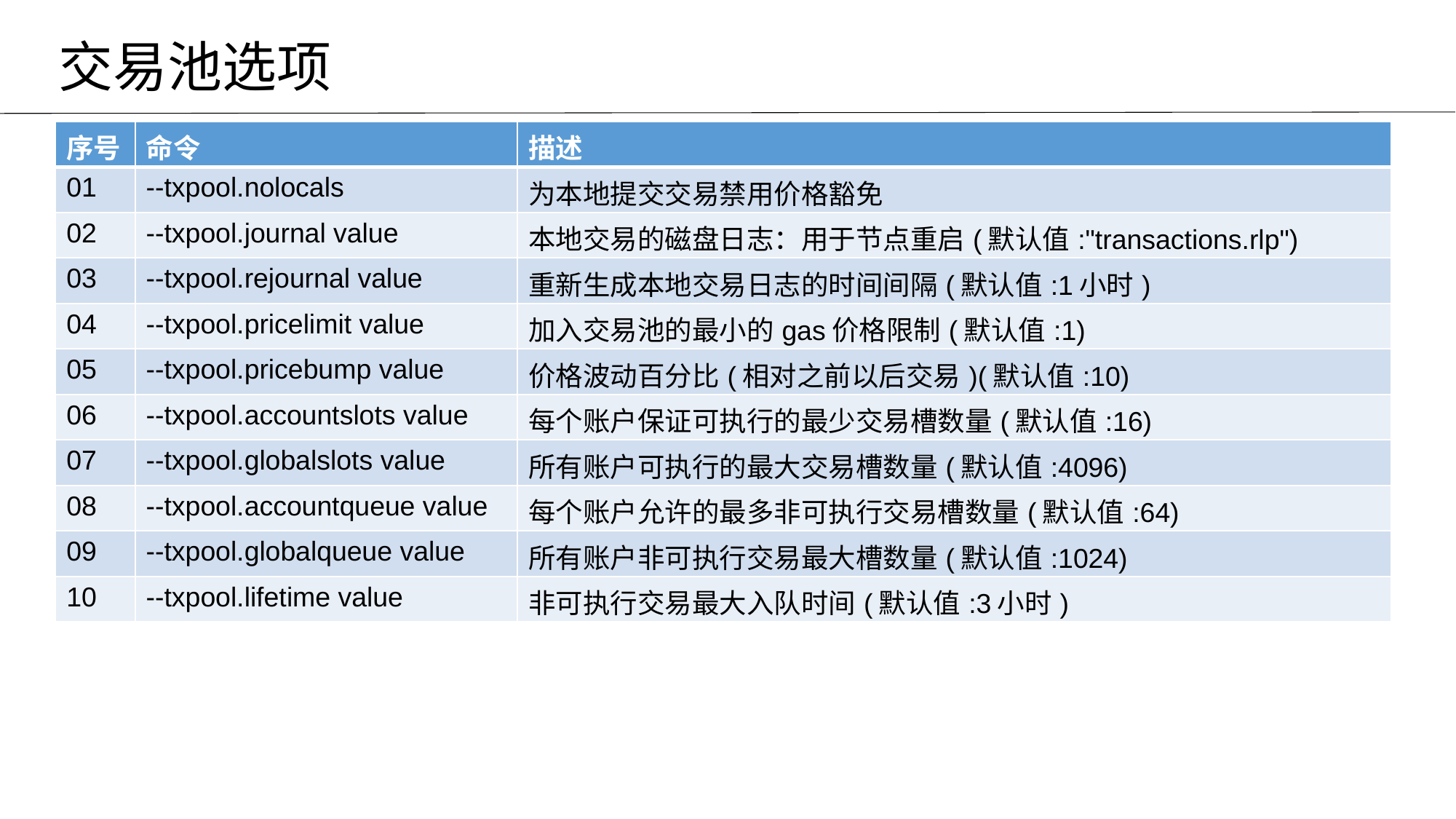

交易池选项
| 序号 | 命令 | 描述 |
| --- | --- | --- |
| 01 | --txpool.nolocals | 为本地提交交易禁用价格豁免 |
| 02 | --txpool.journal value | 本地交易的磁盘日志：用于节点重启(默认值:"transactions.rlp") |
| 03 | --txpool.rejournal value | 重新生成本地交易日志的时间间隔(默认值:1小时) |
| 04 | --txpool.pricelimit value | 加入交易池的最小的gas价格限制(默认值:1) |
| 05 | --txpool.pricebump value | 价格波动百分比(相对之前以后交易)(默认值:10) |
| 06 | --txpool.accountslots value | 每个账户保证可执行的最少交易槽数量(默认值:16) |
| 07 | --txpool.globalslots value | 所有账户可执行的最大交易槽数量(默认值:4096) |
| 08 | --txpool.accountqueue value | 每个账户允许的最多非可执行交易槽数量(默认值:64) |
| 09 | --txpool.globalqueue value | 所有账户非可执行交易最大槽数量(默认值:1024) |
| 10 | --txpool.lifetime value | 非可执行交易最大入队时间(默认值:3小时) |